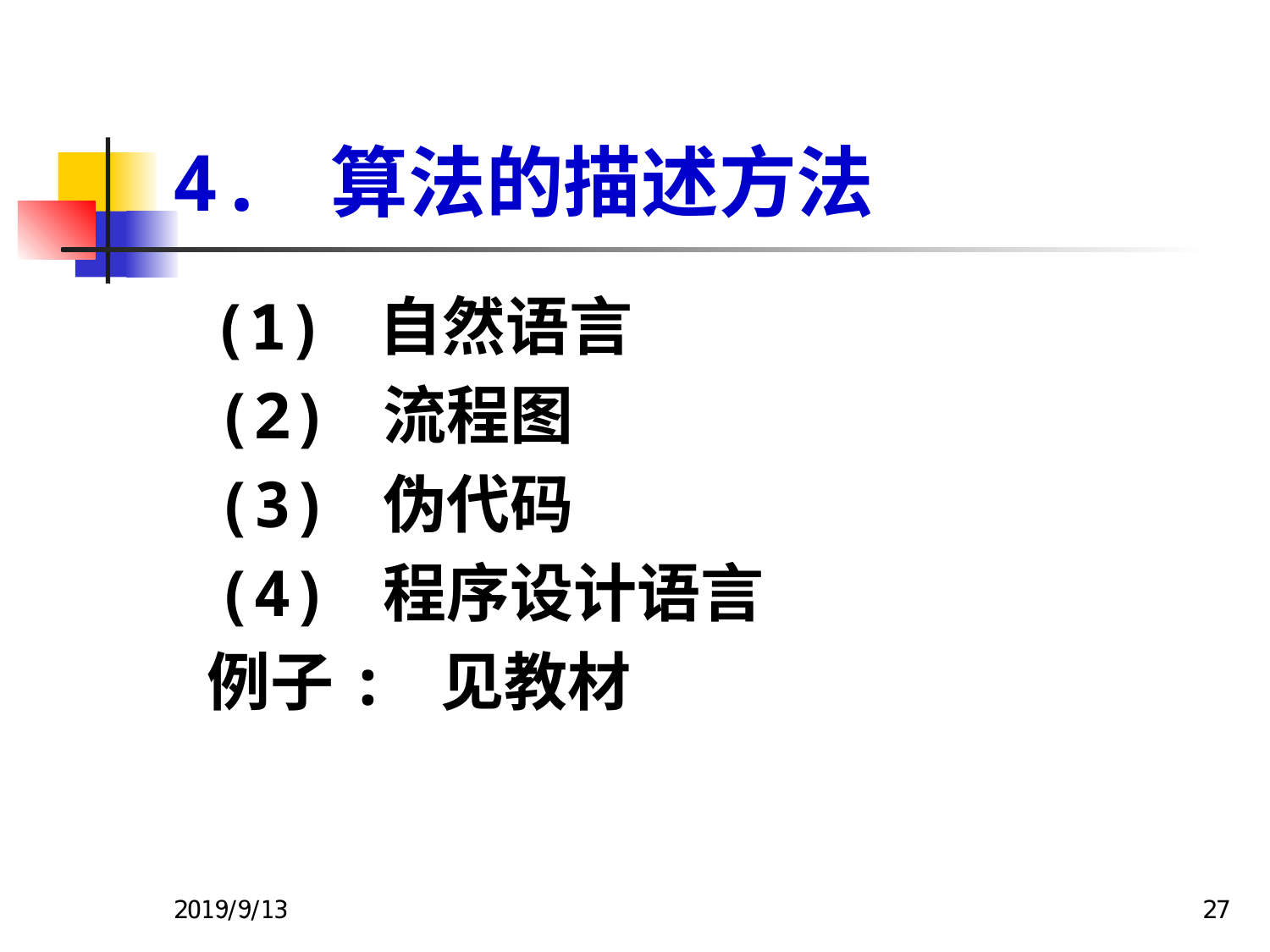

# 4. 算法的描述方法
 (1) 自然语言
 (2) 流程图
 (3) 伪代码
 (4) 程序设计语言
 例子: 见教材

2019/9/13
27